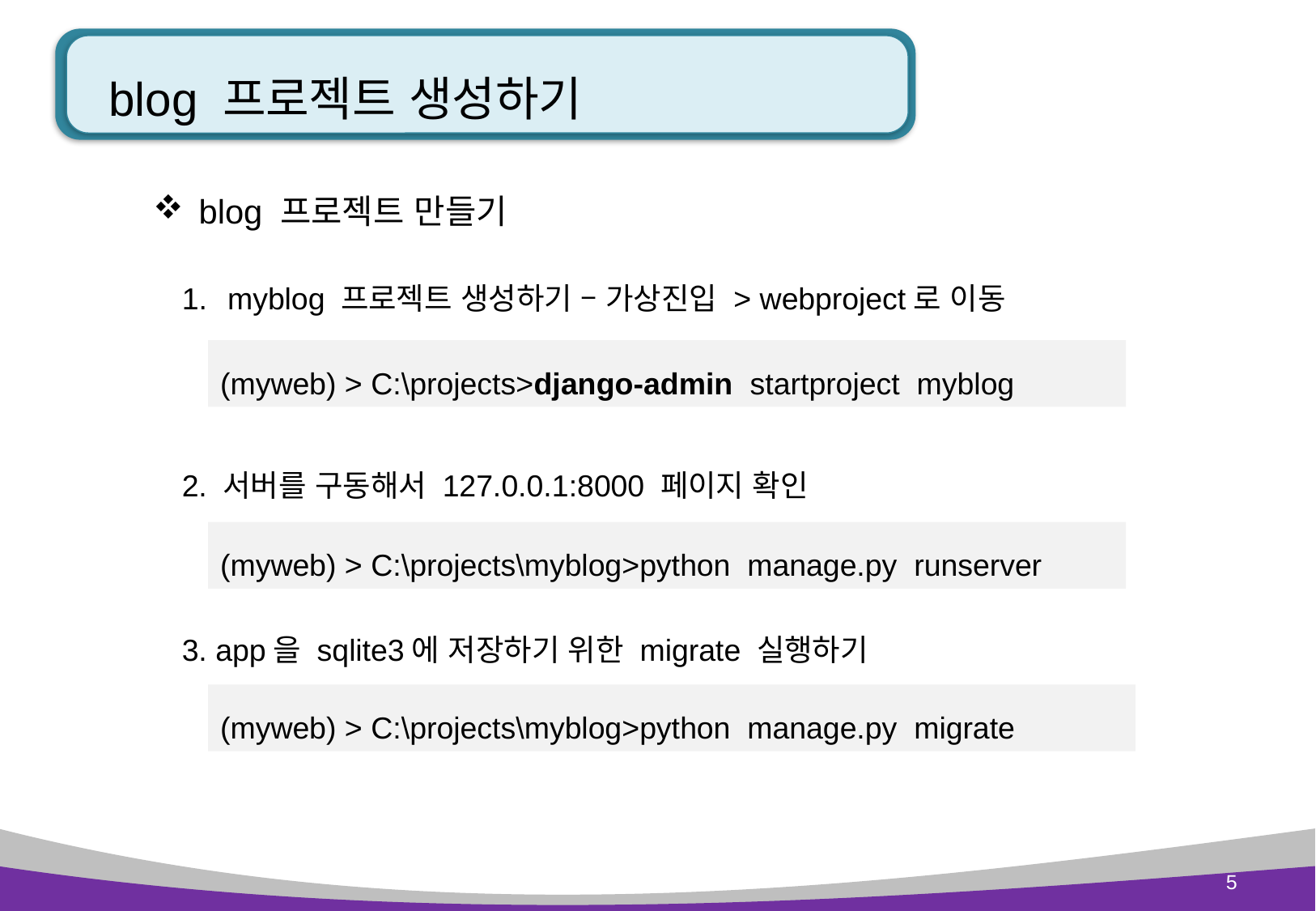

# blog 프로젝트 생성하기
blog 프로젝트 만들기
myblog 프로젝트 생성하기 – 가상진입 > webproject로 이동
(myweb) > C:\projects>django-admin  startproject  myblog
2. 서버를 구동해서 127.0.0.1:8000 페이지 확인

3. app을 sqlite3에 저장하기 위한 migrate 실행하기
(myweb) > C:\projects\myblog>python  manage.py  runserver
(myweb) > C:\projects\myblog>python  manage.py  migrate
5